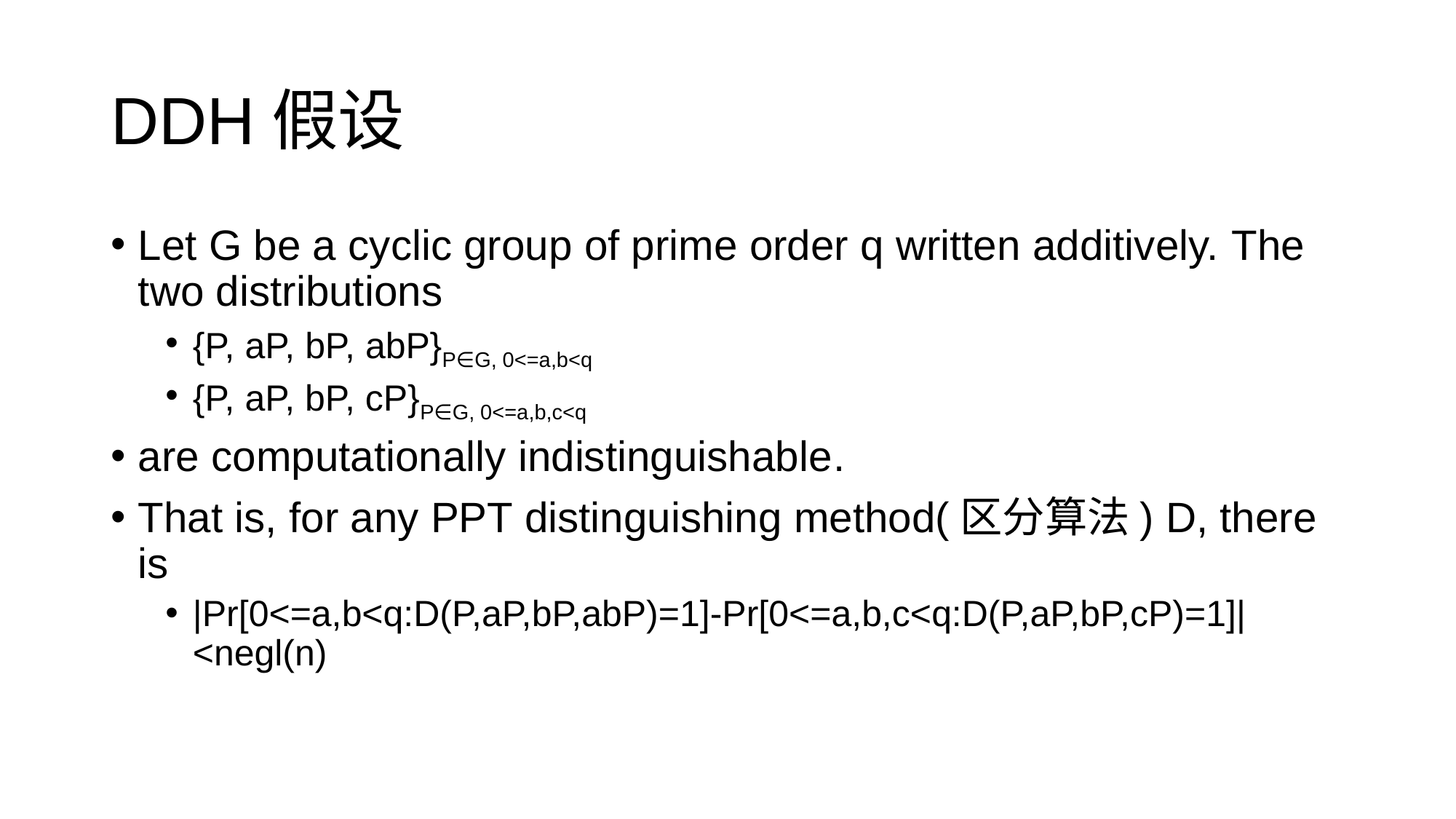

# DDH假设
Let G be a cyclic group of prime order q written additively. The two distributions
{P, aP, bP, abP}P∈G, 0<=a,b<q
{P, aP, bP, cP}P∈G, 0<=a,b,c<q
are computationally indistinguishable.
That is, for any PPT distinguishing method(区分算法) D, there is
|Pr[0<=a,b<q:D(P,aP,bP,abP)=1]-Pr[0<=a,b,c<q:D(P,aP,bP,cP)=1]|<negl(n)